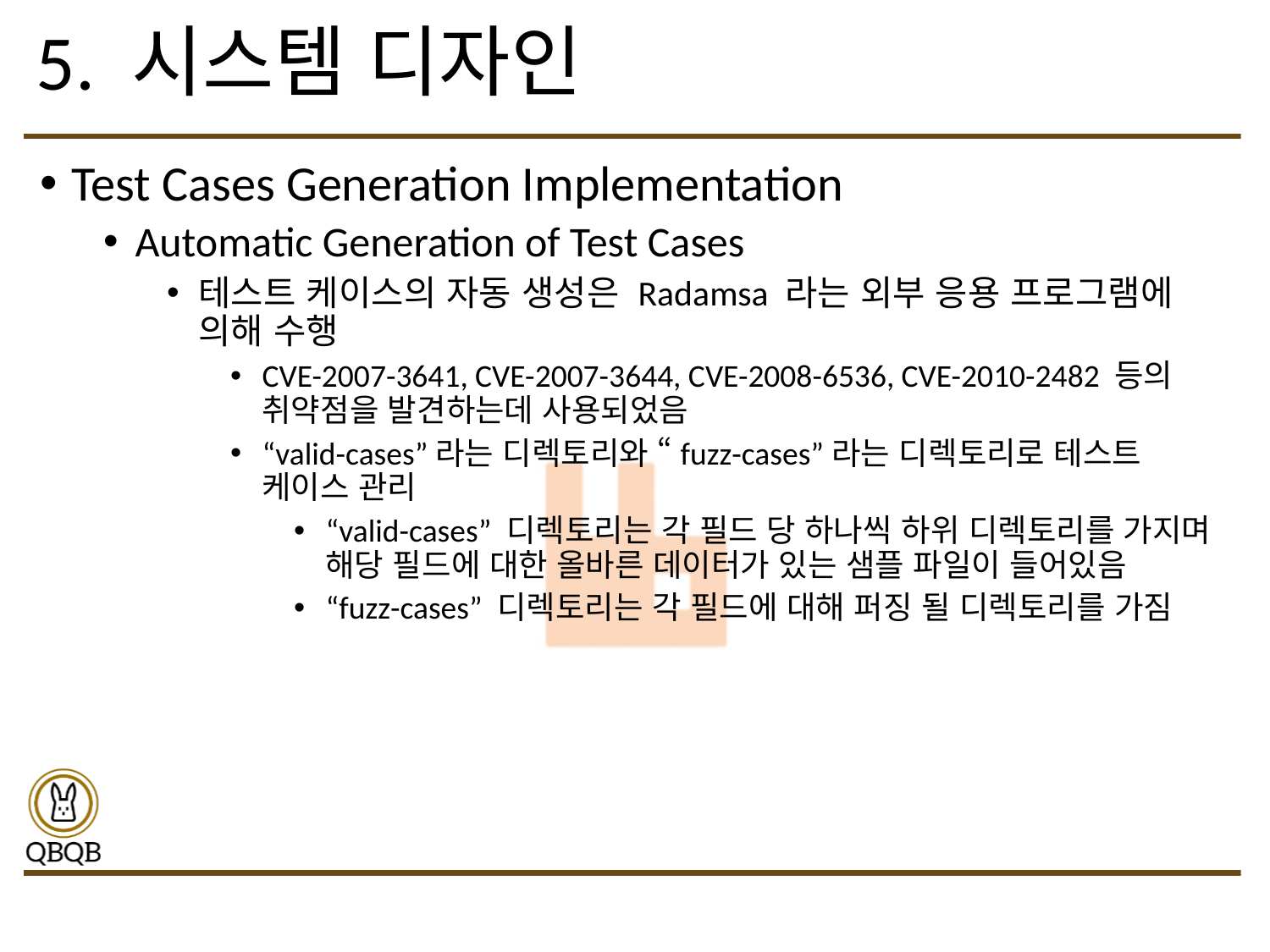

# 5. 시스템 디자인
Test Cases Generation Implementation
Automatic Generation of Test Cases
테스트 케이스의 자동 생성은 Radamsa 라는 외부 응용 프로그램에 의해 수행
CVE-2007-3641, CVE-2007-3644, CVE-2008-6536, CVE-2010-2482 등의 취약점을 발견하는데 사용되었음
“valid-cases”라는 디렉토리와 “fuzz-cases”라는 디렉토리로 테스트 케이스 관리
“valid-cases” 디렉토리는 각 필드 당 하나씩 하위 디렉토리를 가지며 해당 필드에 대한 올바른 데이터가 있는 샘플 파일이 들어있음
“fuzz-cases” 디렉토리는 각 필드에 대해 퍼징 될 디렉토리를 가짐